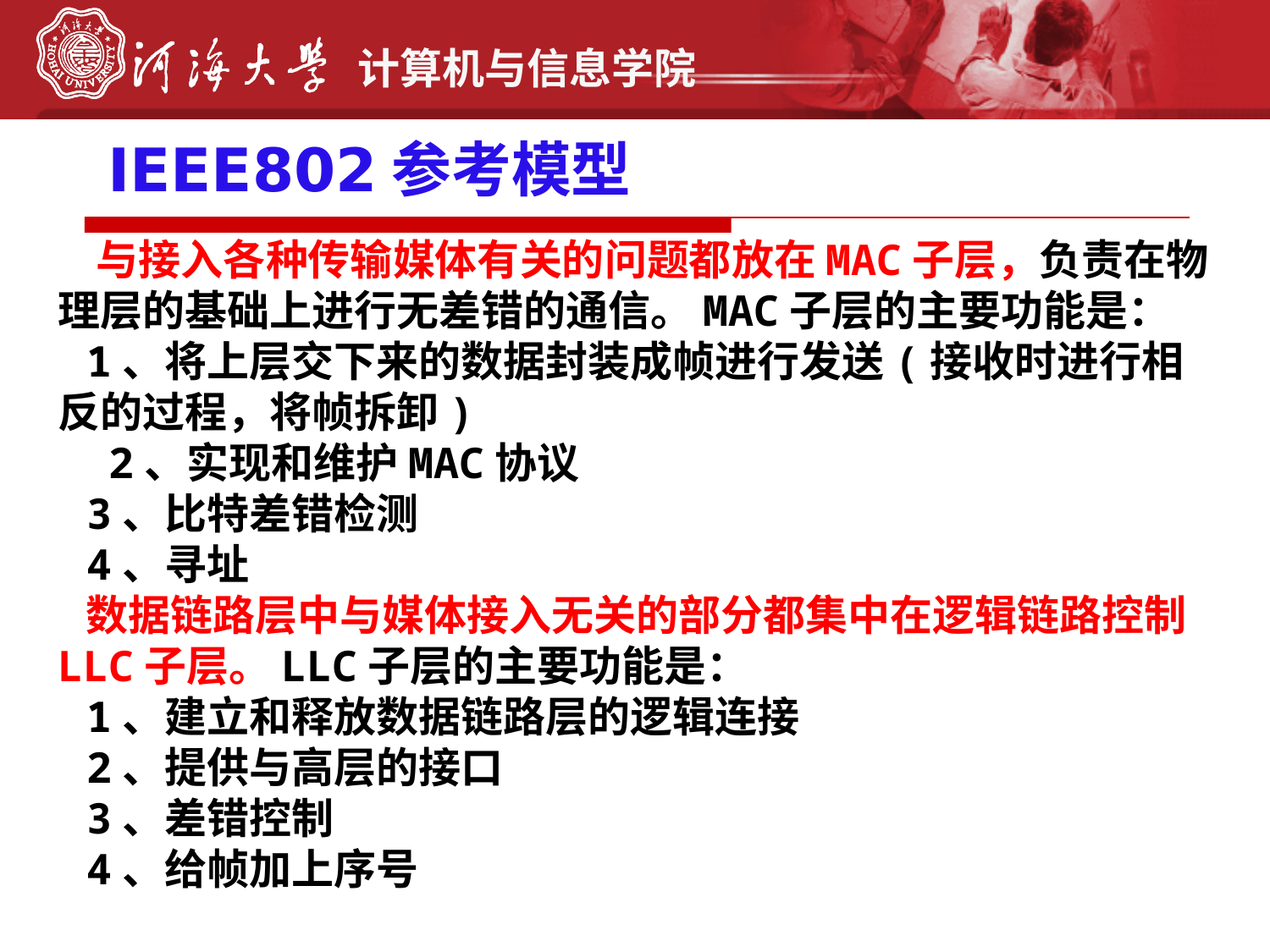

IEEE802参考模型
# 与接入各种传输媒体有关的问题都放在MAC子层，负责在物理层的基础上进行无差错的通信。MAC子层的主要功能是： 1、将上层交下来的数据封装成帧进行发送(接收时进行相反的过程，将帧拆卸) 2、实现和维护MAC协议 3、比特差错检测 4、寻址 数据链路层中与媒体接入无关的部分都集中在逻辑链路控制LLC子层。LLC子层的主要功能是： 1、建立和释放数据链路层的逻辑连接 2、提供与高层的接口 3、差错控制 4、给帧加上序号